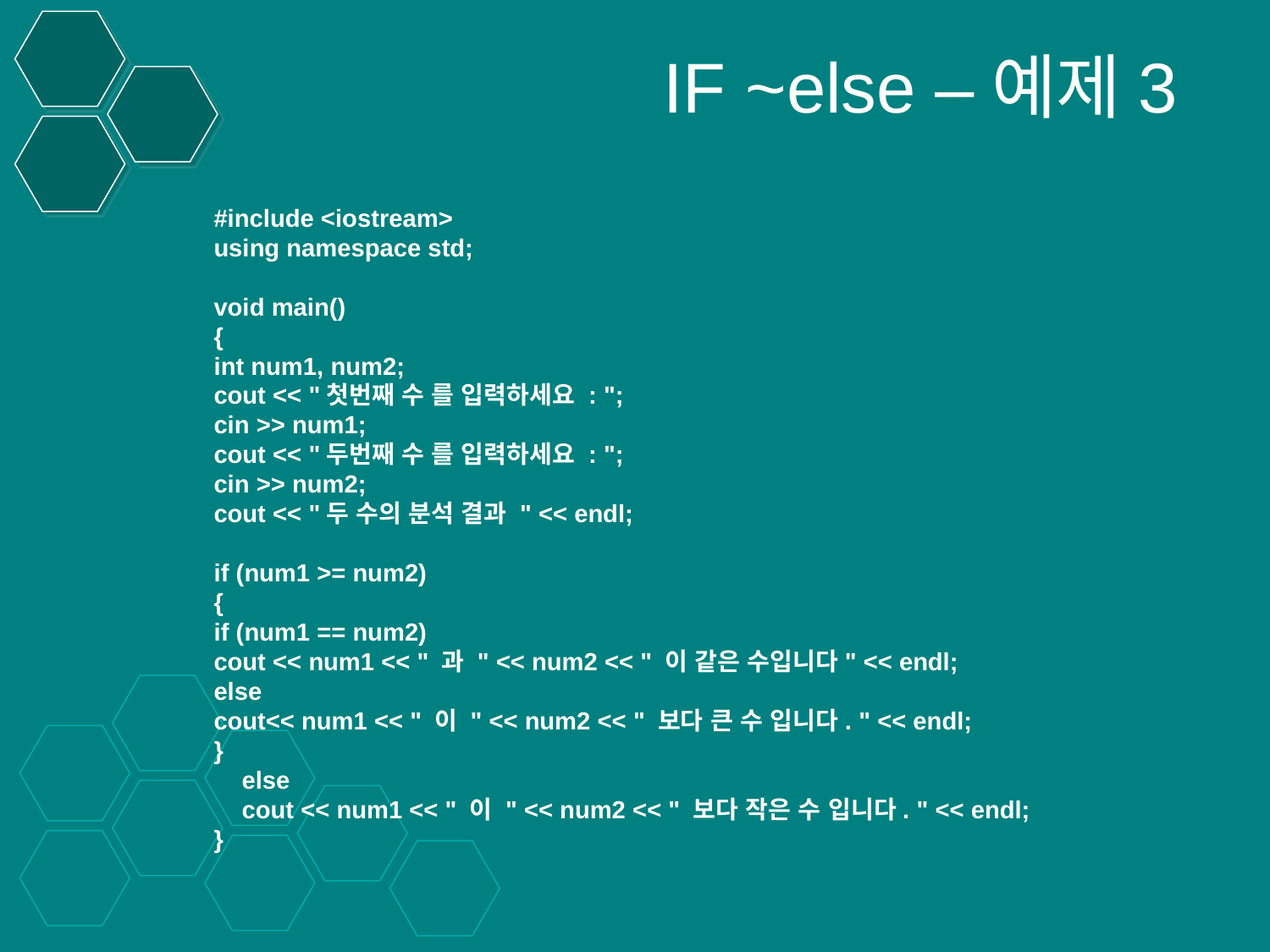

IF ~else –예제3
#include <iostream>
using namespace std;

void main()
{
int num1, num2;
cout << "첫번째 수 를 입력하세요 : ";
cin >> num1;
cout << "두번째 수 를 입력하세요 : ";
cin >> num2;
cout << "두 수의 분석 결과 " << endl;

if (num1 >= num2)
{
if (num1 == num2)
cout << num1 << " 과 " << num2 << " 이 같은 수입니다" << endl;
else
cout<< num1 << " 이 " << num2 << " 보다 큰 수 입니다. " << endl;
}
    else
    cout << num1 << " 이 " << num2 << " 보다 작은 수 입니다. " << endl;
}